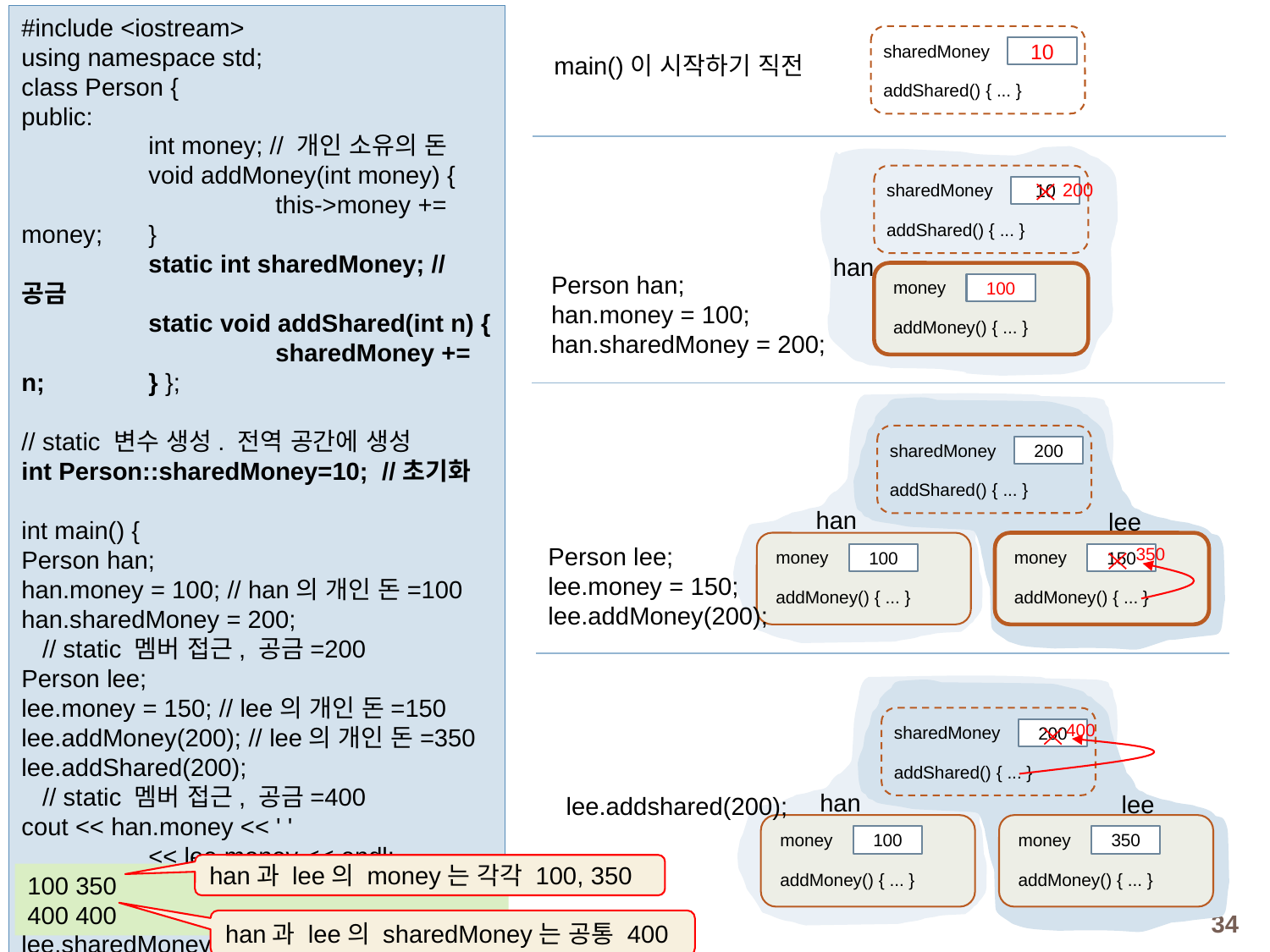

#include <iostream>
using namespace std;
class Person {
public:
	int money; // 개인 소유의 돈
	void addMoney(int money) {
		this->money += money; 	}
	static int sharedMoney; // 공금
	static void addShared(int n) {
		sharedMoney += n; 	} };

// static 변수 생성. 전역 공간에 생성
int Person::sharedMoney=10;  //초기화

int main() {
Person han;
han.money = 100; // han의 개인 돈=100
han.sharedMoney = 200;
   // static 멤버 접근, 공금=200
Person lee;
lee.money = 150; // lee의 개인 돈=150
lee.addMoney(200); // lee의 개인 돈=350
lee.addShared(200);
   // static 멤버 접근, 공금=400
cout << han.money << ' '
	<< lee.money << endl;
cout << han.sharedMoney << ' '
		<< lee.sharedMoney << endl; }

sharedMoney
10
main()이 시작하기 직전
addShared() { ... }

200
sharedMoney
10

addShared() { ... }
han
Person han;
han.money = 100;
han.sharedMoney = 200;

money
100
addMoney() { ... }

sharedMoney
200
addShared() { ... }
han
lee

Person lee;
lee.money = 150;
lee.addMoney(200);
350
money
money
100
150

addMoney() { ... }
addMoney() { ... }

400
sharedMoney
200

addShared() { ... }
han
lee
lee.addshared(200);

money
money
100
350
han과 lee의 money는 각각 100, 350
addMoney() { ... }
addMoney() { ... }
100 350
400 400
34
han과 lee의 sharedMoney는 공통 400